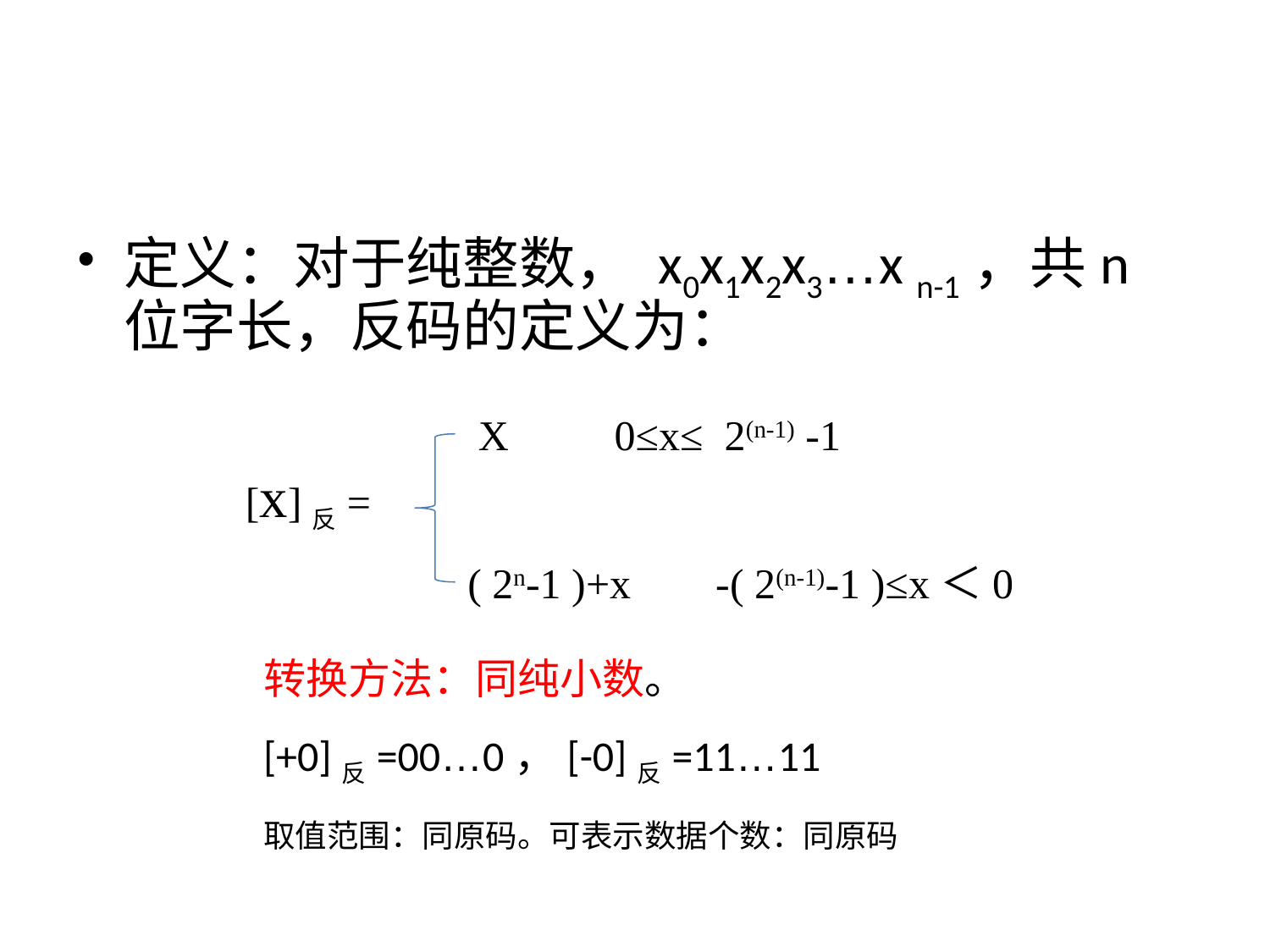

定义：对于纯整数， x0x1x2x3…x n-1，共n位字长，反码的定义为：
X          0≤x≤  2(n-1) -1

[x]反=
( 2n-1 )+x        -( 2(n-1)-1 )≤x＜0
转换方法：同纯小数。
[+0]反=00…0，[-0]反=11…11
取值范围：同原码。可表示数据个数：同原码